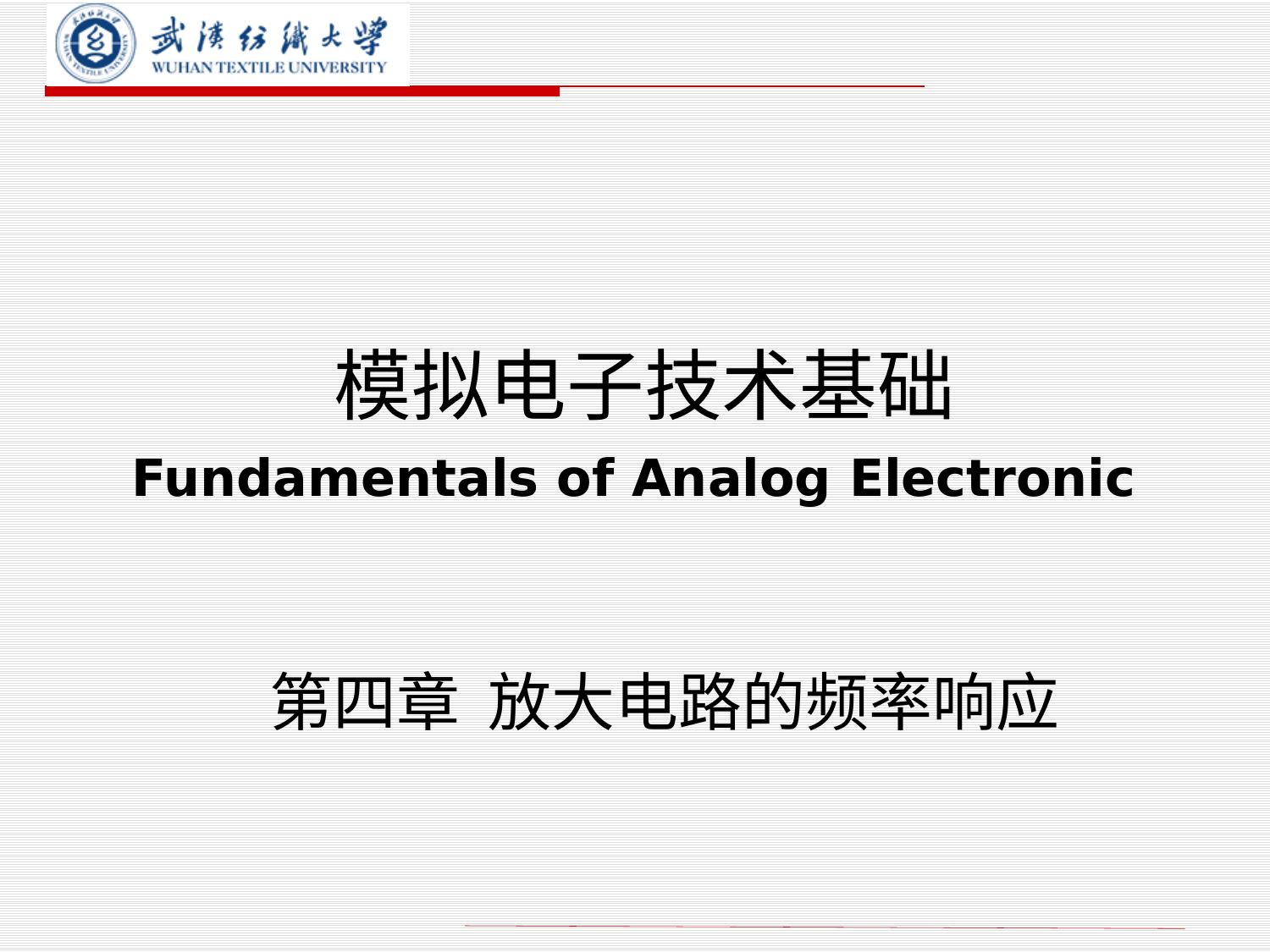

# 模拟电子技术基础 Fundamentals of Analog Electronic
第四章  放大电路的频率响应